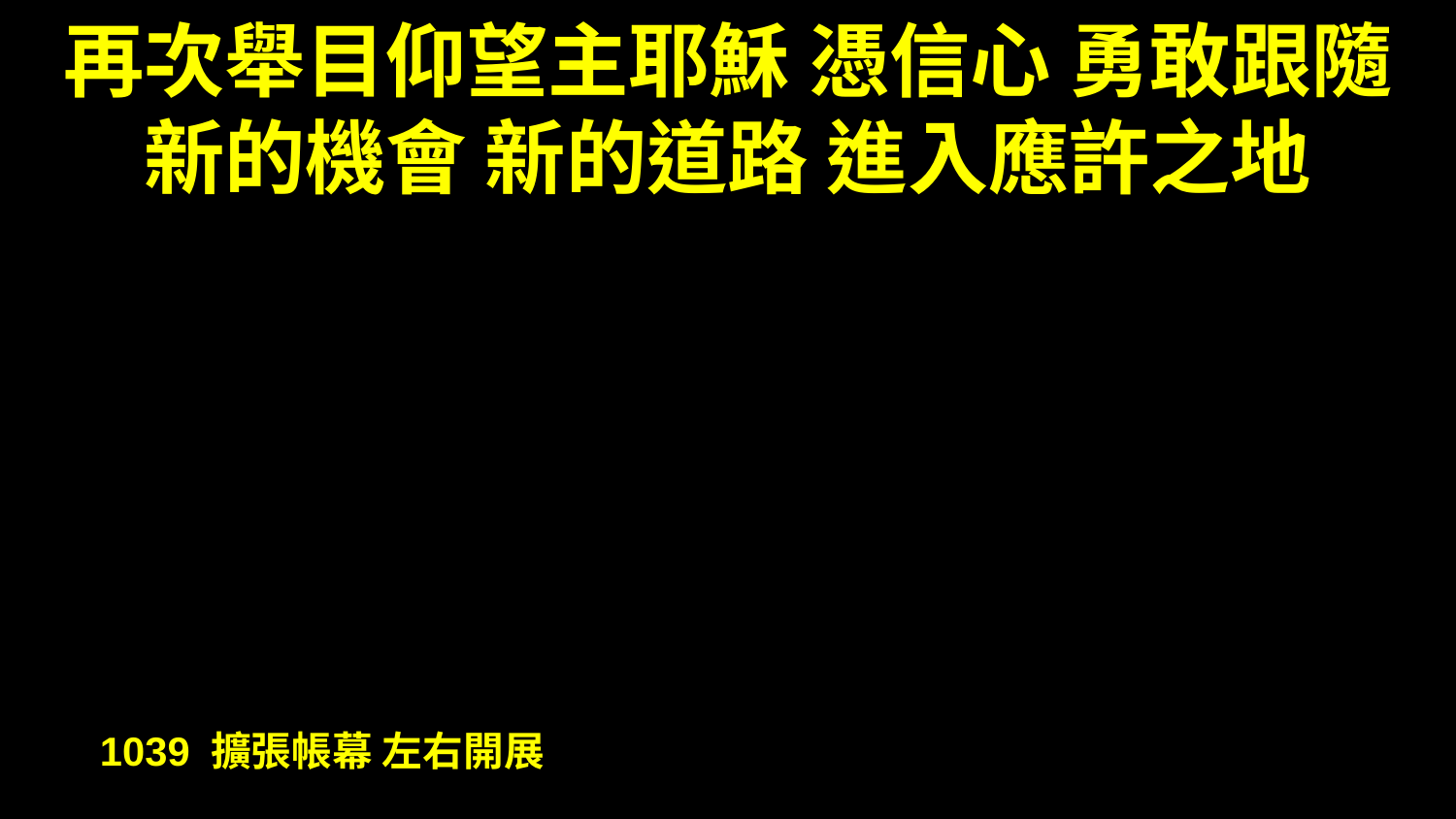

# 再次舉目仰望主耶穌 憑信心 勇敢跟隨 新的機會 新的道路 進入應許之地
1039 擴張帳幕 左右開展